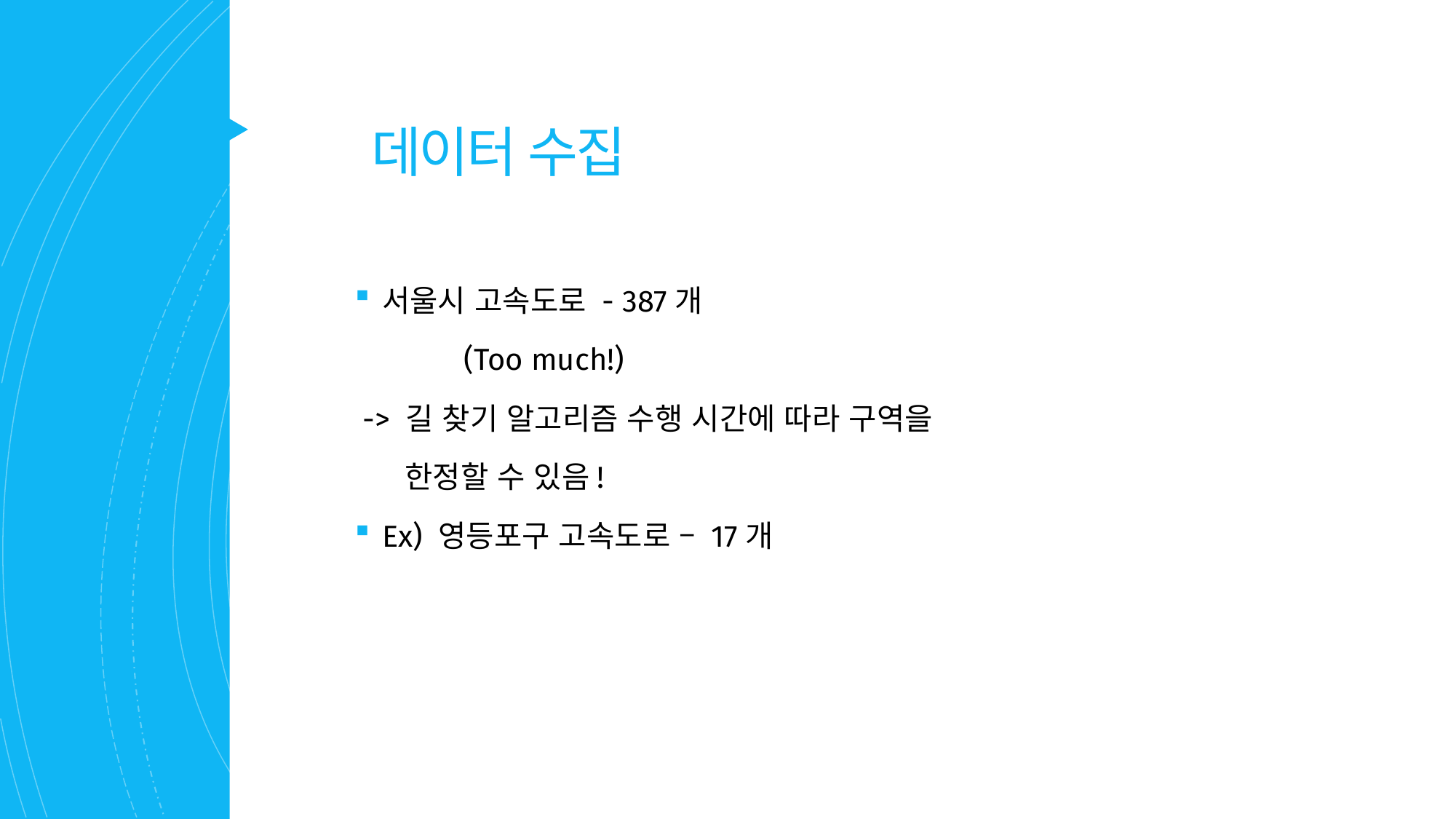

# 데이터 수집

서울시 고속도로 - 387개
	(Too much!)
 -> 길 찾기 알고리즘 수행 시간에 따라 구역을
     한정할 수 있음!
Ex) 영등포구 고속도로 – 17개